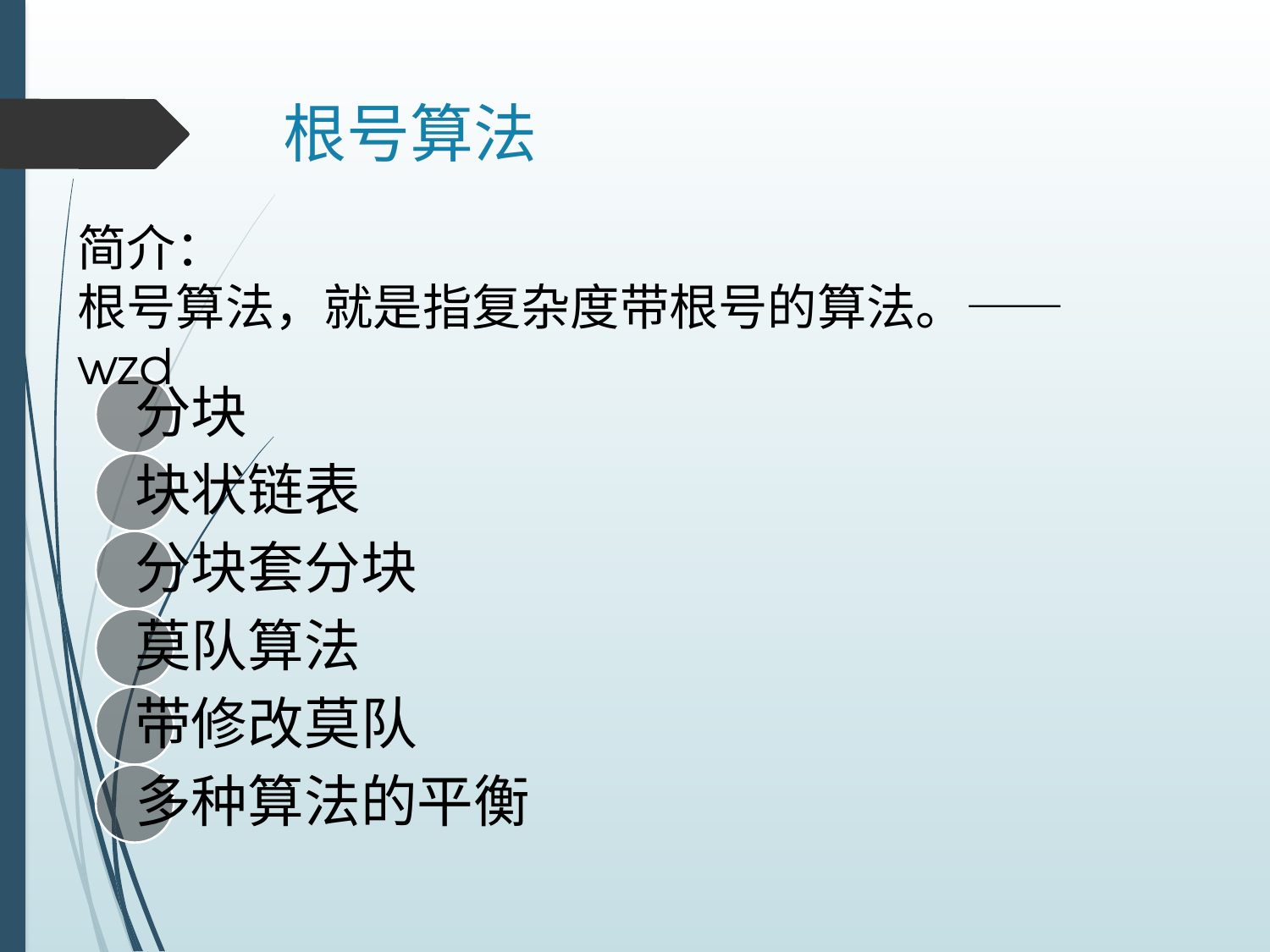

# 根号算法
简介：
根号算法，就是指复杂度带根号的算法。——wzd
分块
块状链表
分块套分块
莫队算法
带修改莫队
多种算法的平衡